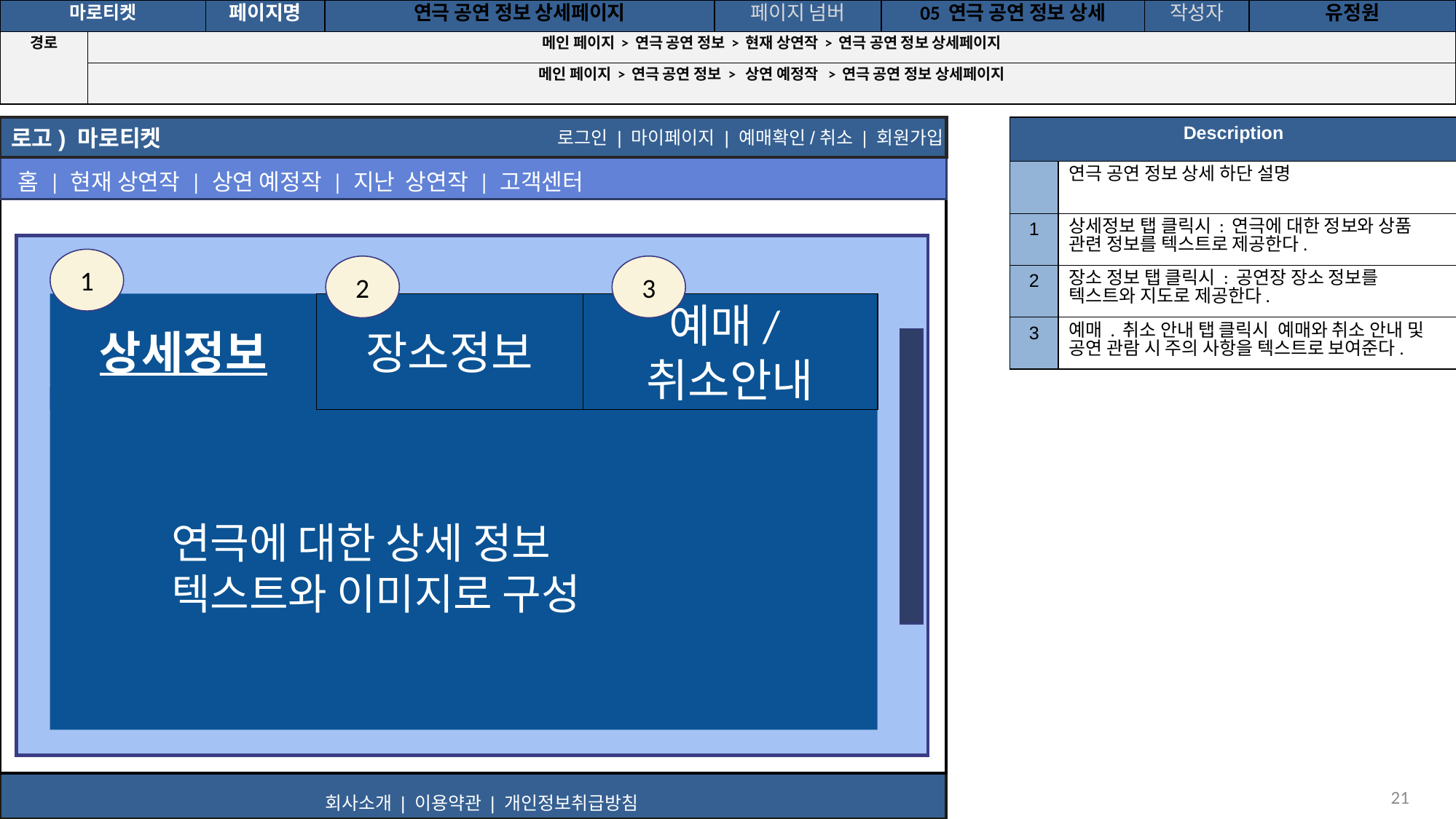

공간(오피스) 대여 시스템
| 마로티켓 |  | 페이지명 | 연극 공연 정보 상세페이지 | 페이지 넘버 | 05 연극 공연 정보 상세 | 작성자 | 유정원 |
| --- | --- | --- | --- | --- | --- | --- | --- |
| 경로 | 메인 페이지 > 연극 공연 정보 > 현재 상연작 > 연극 공연 정보 상세페이지 |  |  |  |  |  |  |
|  | 메인 페이지 > 연극 공연 정보 > 상연 예정작 > 연극 공연 정보 상세페이지 |  |  |  |  |  |  |
로그인 | 마이페이지 | 예매확인/취소 | 회원가입
| Description |  |
| --- | --- |
|  | 연극 공연 정보 상세 하단 설명 |
| 1 | 상세정보 탭 클릭시 : 연극에 대한 정보와 상품 관련 정보를 텍스트로 제공한다. |
| 2 | 장소 정보 탭 클릭시 : 공연장 장소 정보를 텍스트와 지도로 제공한다. |
| 3 | 예매 . 취소 안내 탭 클릭시 예매와 취소 안내 및 공연 관람 시 주의 사항을 텍스트로 보여준다. |
로고) 마로티켓
로그인 | 마이페이지 | 예매확인/취소 | 회원가입

홈 | 현재 상연작 | 상연 예정작 | 지난  상연작 | 고객센터

1
2
3
상세정보
장소정보
예매/취소안내

연극에 대한 상세 정보
텍스트와 이미지로 구성

회사소개 | 이용약관 | 개인정보취급방침
21